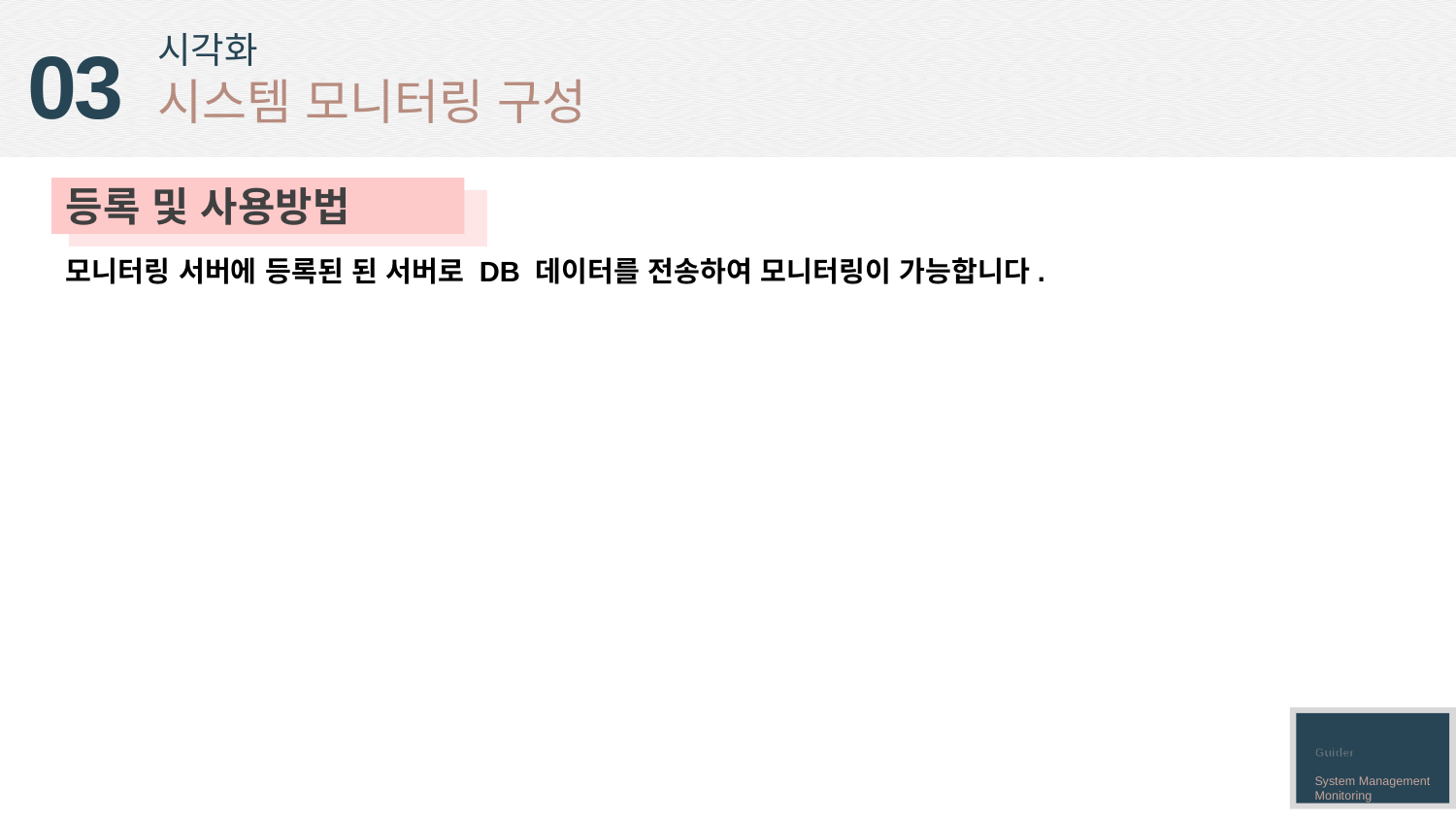

시각화
시스템 모니터링 구성
03
등록 및 사용방법

모니터링 서버에 등록된 된 서버로 DB 데이터를 전송하여 모니터링이 가능합니다.

Guider

System Management Monitoring